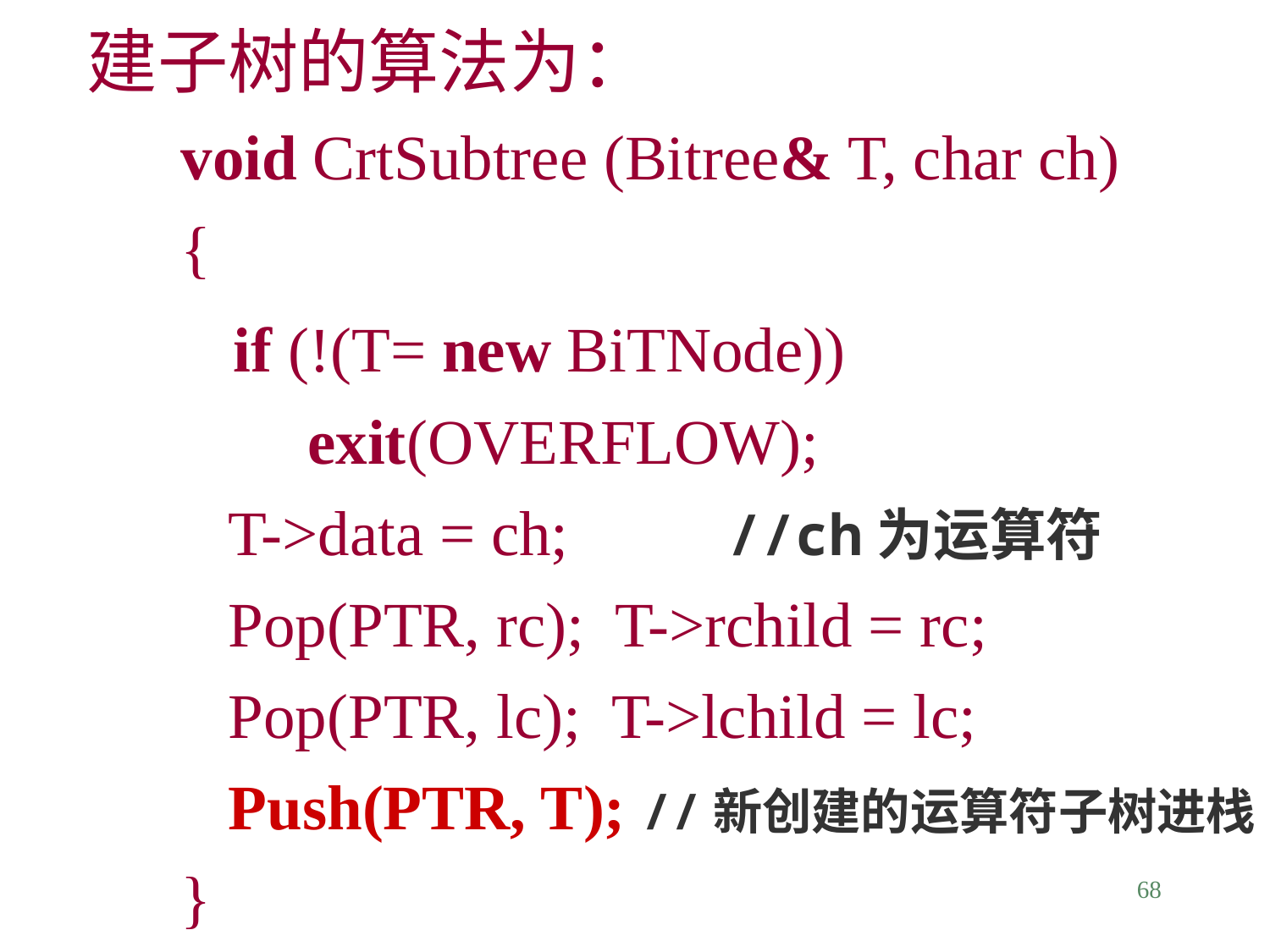

建子树的算法为：
void CrtSubtree (Bitree& T, char ch)
{
   if (!(T= new BiTNode))
        exit(OVERFLOW);
   T->data = ch;          //ch为运算符
   Pop(PTR, rc);  T->rchild = rc;
   Pop(PTR, lc);  T->lchild = lc;
   Push(PTR, T); //新创建的运算符子树进栈
}
68